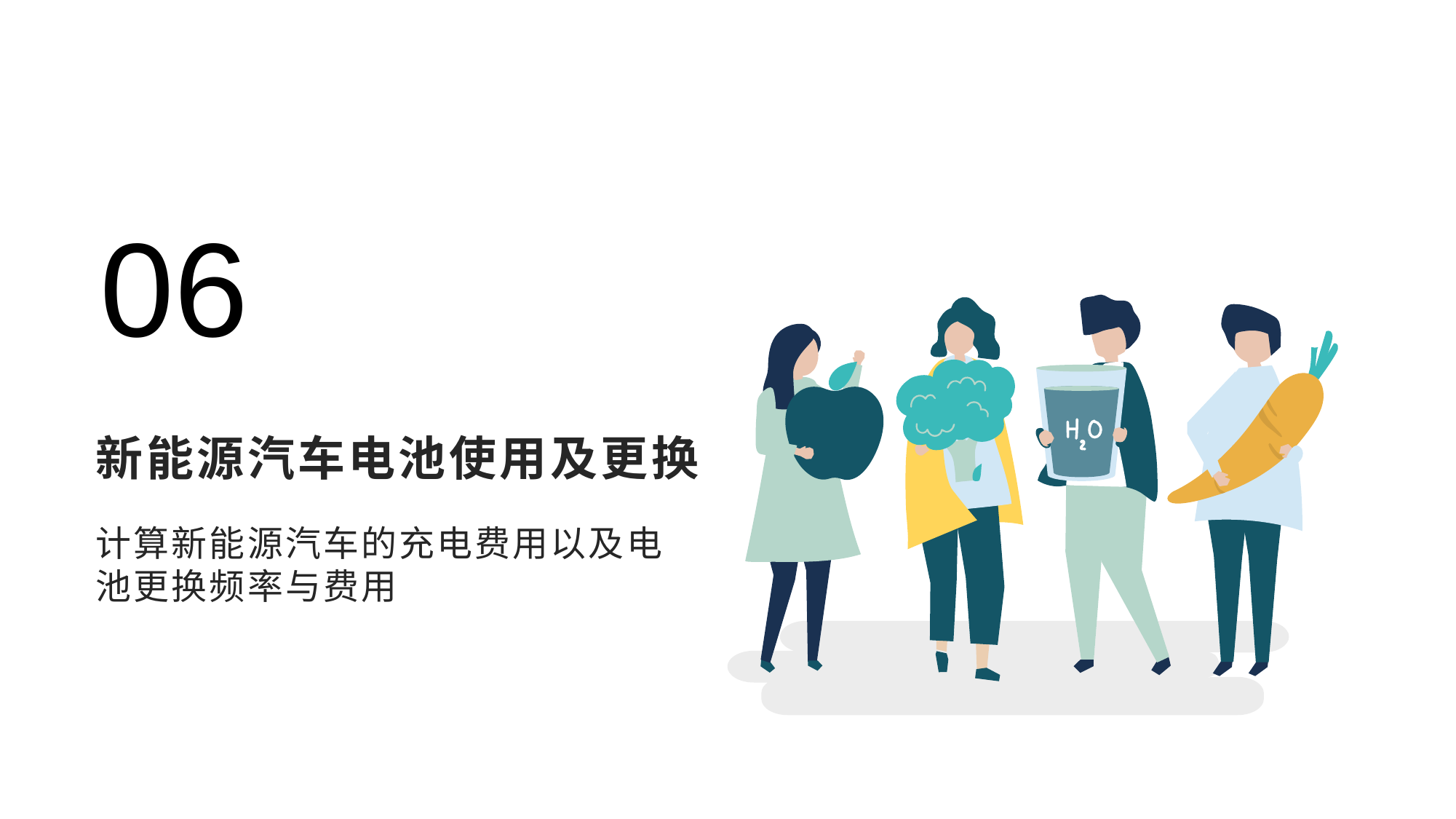

06
# 新能源汽车电池使用及更换
计算新能源汽车的充电费用以及电池更换频率与费用